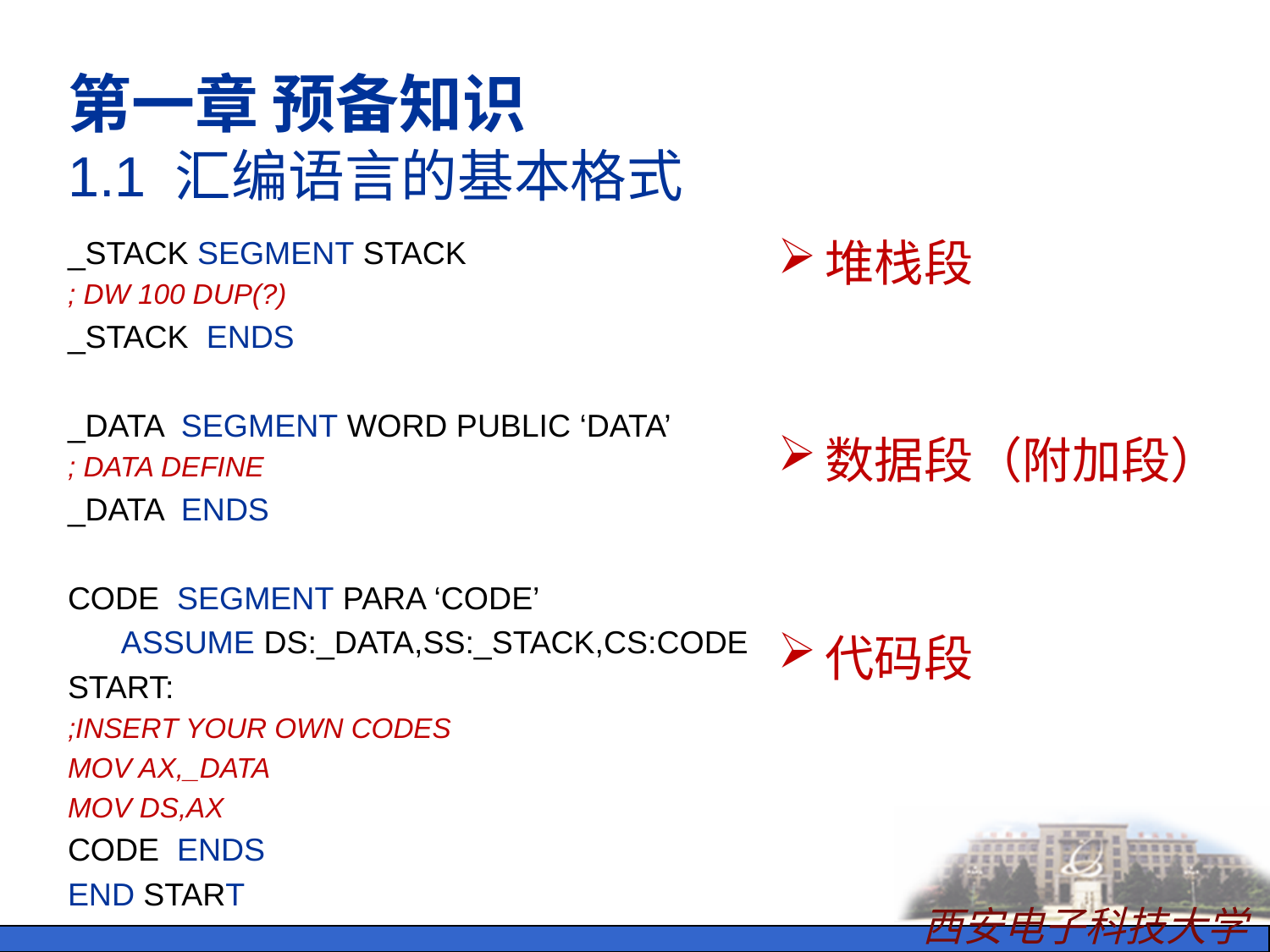

# 第一章 预备知识 1.1 汇编语言的基本格式
堆栈段

数据段（附加段）

代码段
_STACK SEGMENT STACK
; DW 100 DUP(?)
_STACK  ENDS

_DATA  SEGMENT WORD PUBLIC ‘DATA’
; DATA DEFINE
_DATA  ENDS

CODE  SEGMENT PARA ‘CODE’
      ASSUME DS:_DATA,SS:_STACK,CS:CODE
START:
;INSERT YOUR OWN CODES
MOV AX,_DATA
MOV DS,AX
CODE  ENDS
END START